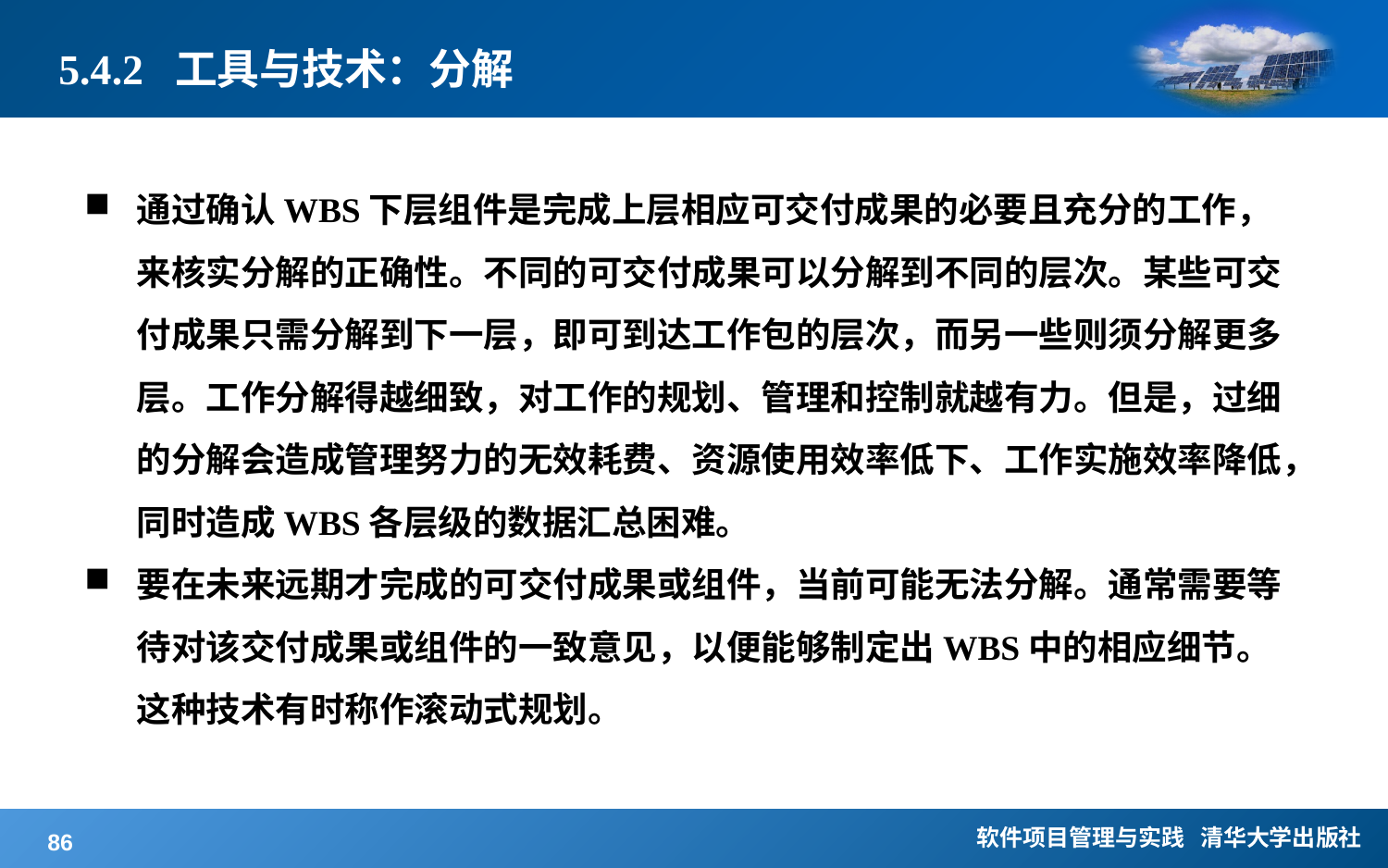

# 5.4.2  工具与技术：分解
通过确认WBS下层组件是完成上层相应可交付成果的必要且充分的工作，来核实分解的正确性。不同的可交付成果可以分解到不同的层次。某些可交付成果只需分解到下一层，即可到达工作包的层次，而另一些则须分解更多层。工作分解得越细致，对工作的规划、管理和控制就越有力。但是，过细的分解会造成管理努力的无效耗费、资源使用效率低下、工作实施效率降低，同时造成WBS各层级的数据汇总困难。
要在未来远期才完成的可交付成果或组件，当前可能无法分解。通常需要等待对该交付成果或组件的一致意见，以便能够制定出WBS中的相应细节。这种技术有时称作滚动式规划。